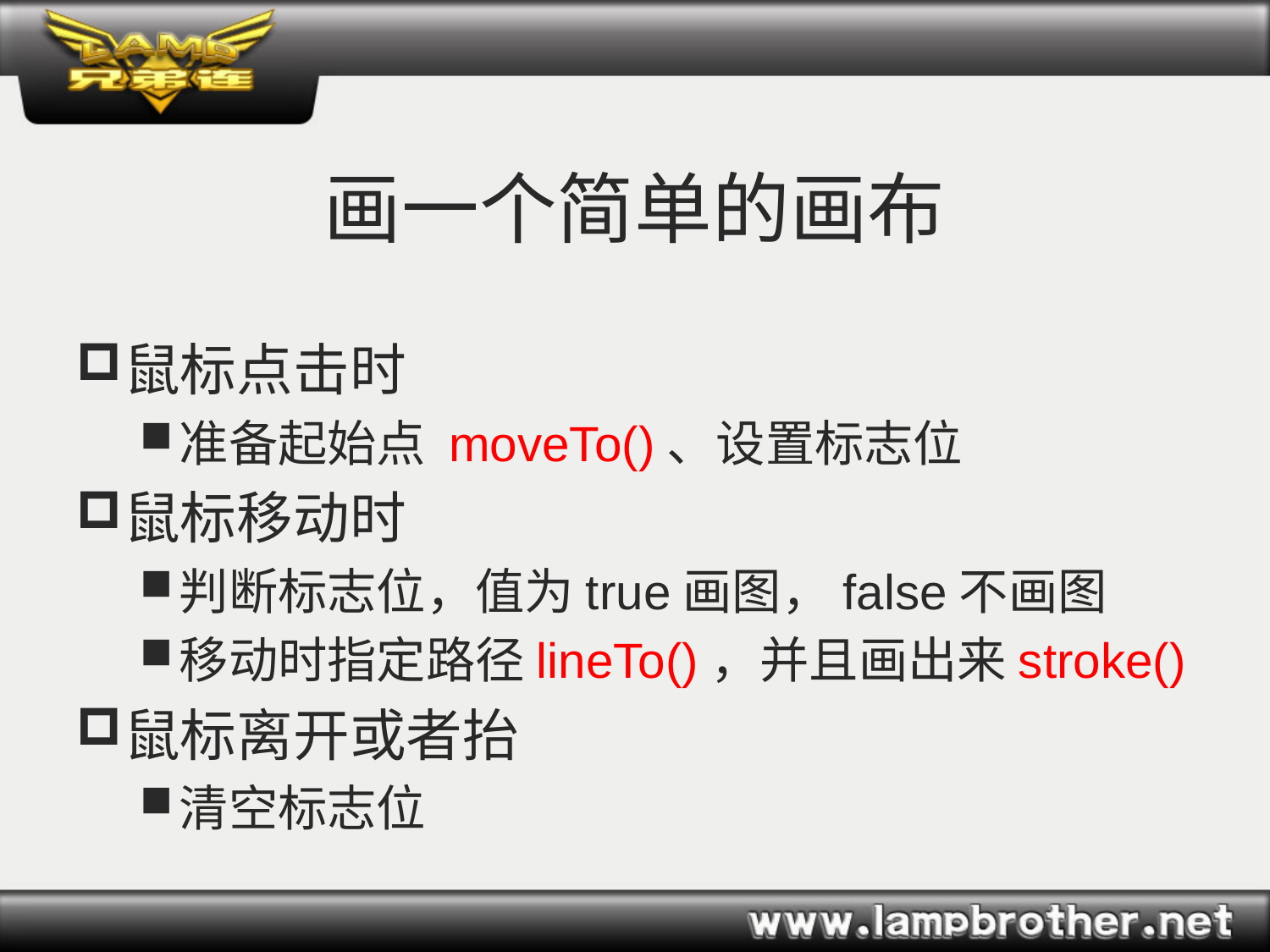

# 画一个简单的画布
鼠标点击时
准备起始点 moveTo()、设置标志位
鼠标移动时
判断标志位，值为true画图，false不画图
移动时指定路径lineTo()，并且画出来stroke()
鼠标离开或者抬
清空标志位